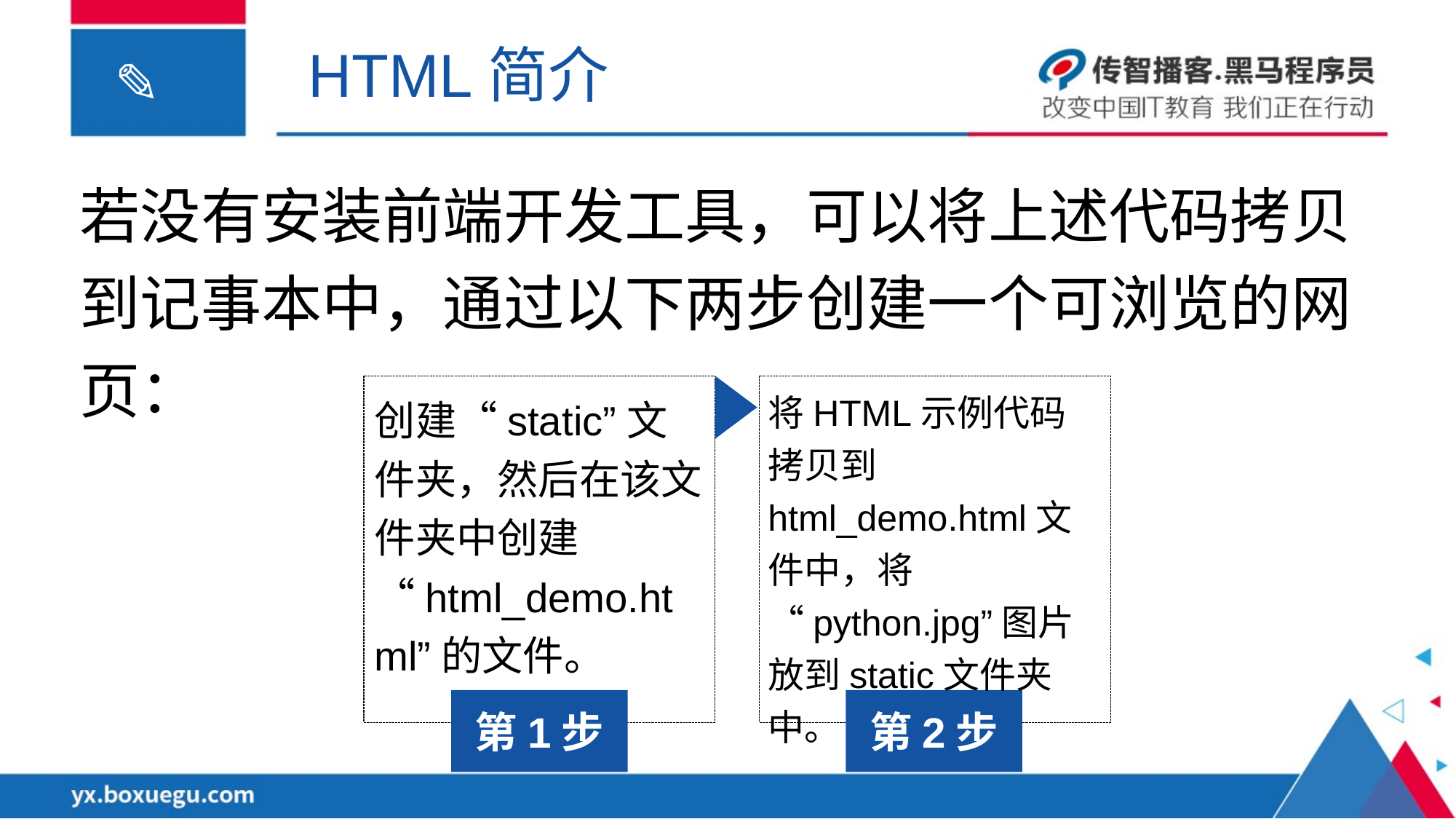

HTML简介
若没有安装前端开发工具，可以将上述代码拷贝到记事本中，通过以下两步创建一个可浏览的网页：

将HTML示例代码拷贝到html_demo.html文件中，将 “python.jpg”图片放到static文件夹中。

创建“static”文件夹，然后在该文件夹中创建 “html_demo.html”的文件。

第1步
第2步